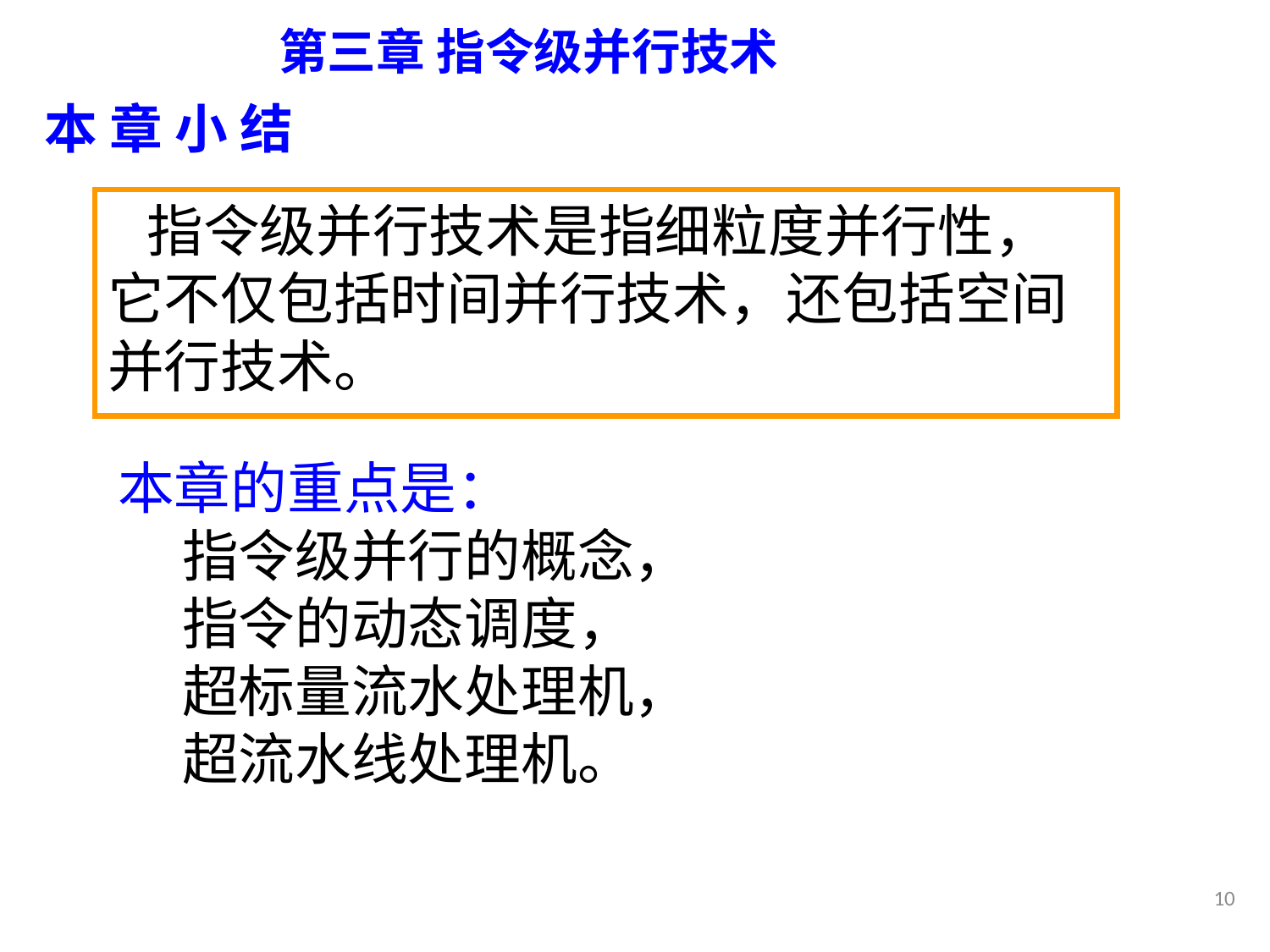

# 第三章 指令级并行技术
本 章 小 结
  指令级并行技术是指细粒度并行性，它不仅包括时间并行技术，还包括空间并行技术。
本章的重点是：
    指令级并行的概念，
    指令的动态调度，
    超标量流水处理机，
    超流水线处理机。
10